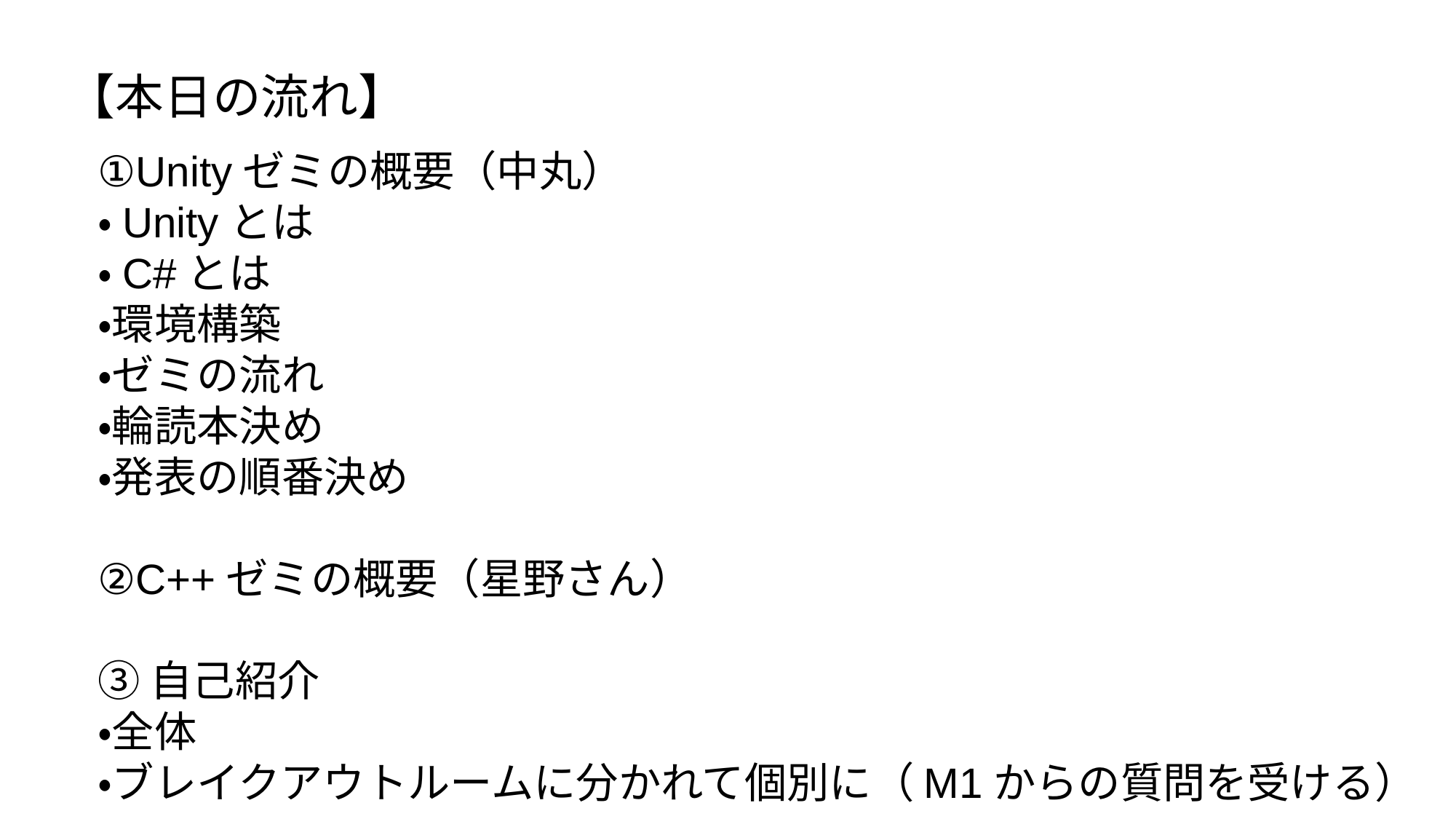

【本日の流れ】
①Unityゼミの概要（中丸）
・Unityとは
・C#とは
・環境構築
・ゼミの流れ
・輪読本決め
・発表の順番決め

②C++ゼミの概要（星野さん）

③自己紹介
・全体
・ブレイクアウトルームに分かれて個別に（M1からの質問を受ける）